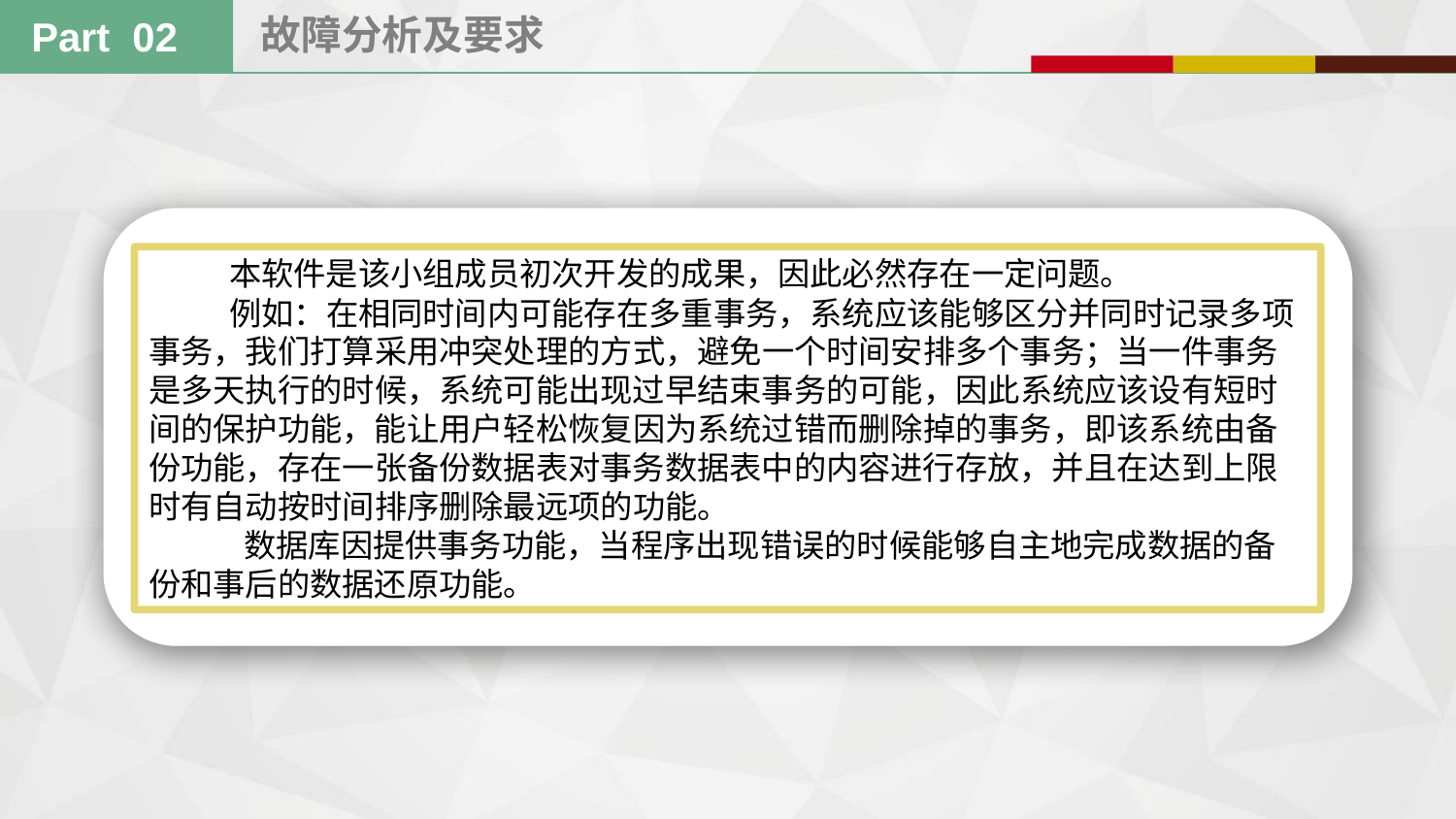

故障分析及要求
Part  02

          本软件是该小组成员初次开发的成果，因此必然存在一定问题。
          例如：在相同时间内可能存在多重事务，系统应该能够区分并同时记录多项事务，我们打算采用冲突处理的方式，避免一个时间安排多个事务；当一件事务是多天执行的时候，系统可能出现过早结束事务的可能，因此系统应该设有短时间的保护功能，能让用户轻松恢复因为系统过错而删除掉的事务，即该系统由备份功能，存在一张备份数据表对事务数据表中的内容进行存放，并且在达到上限时有自动按时间排序删除最远项的功能。
            数据库因提供事务功能，当程序出现错误的时候能够自主地完成数据的备份和事后的数据还原功能。